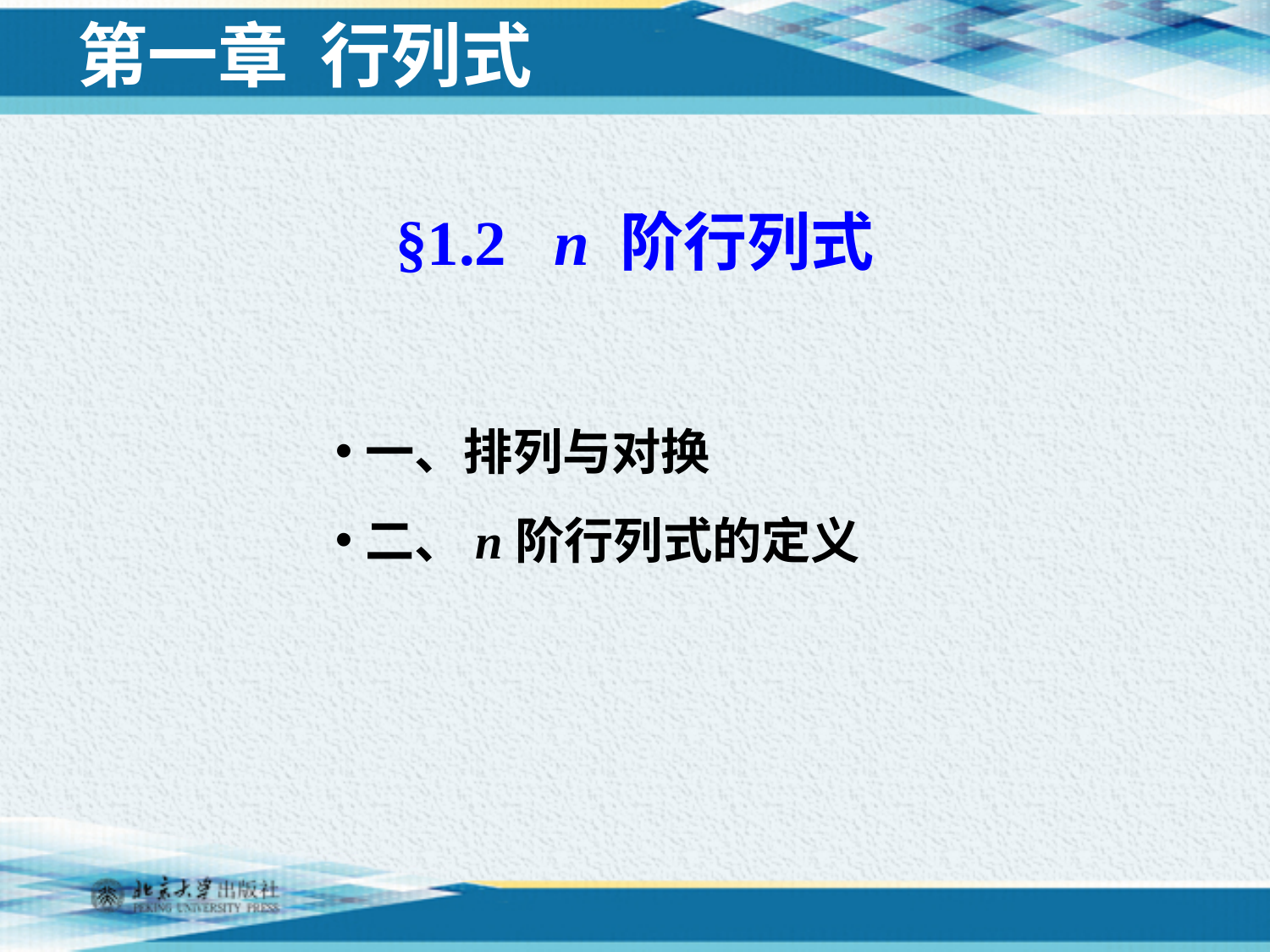

第一章  行列式
§1.2   n 阶行列式
一、排列与对换
二、n阶行列式的定义